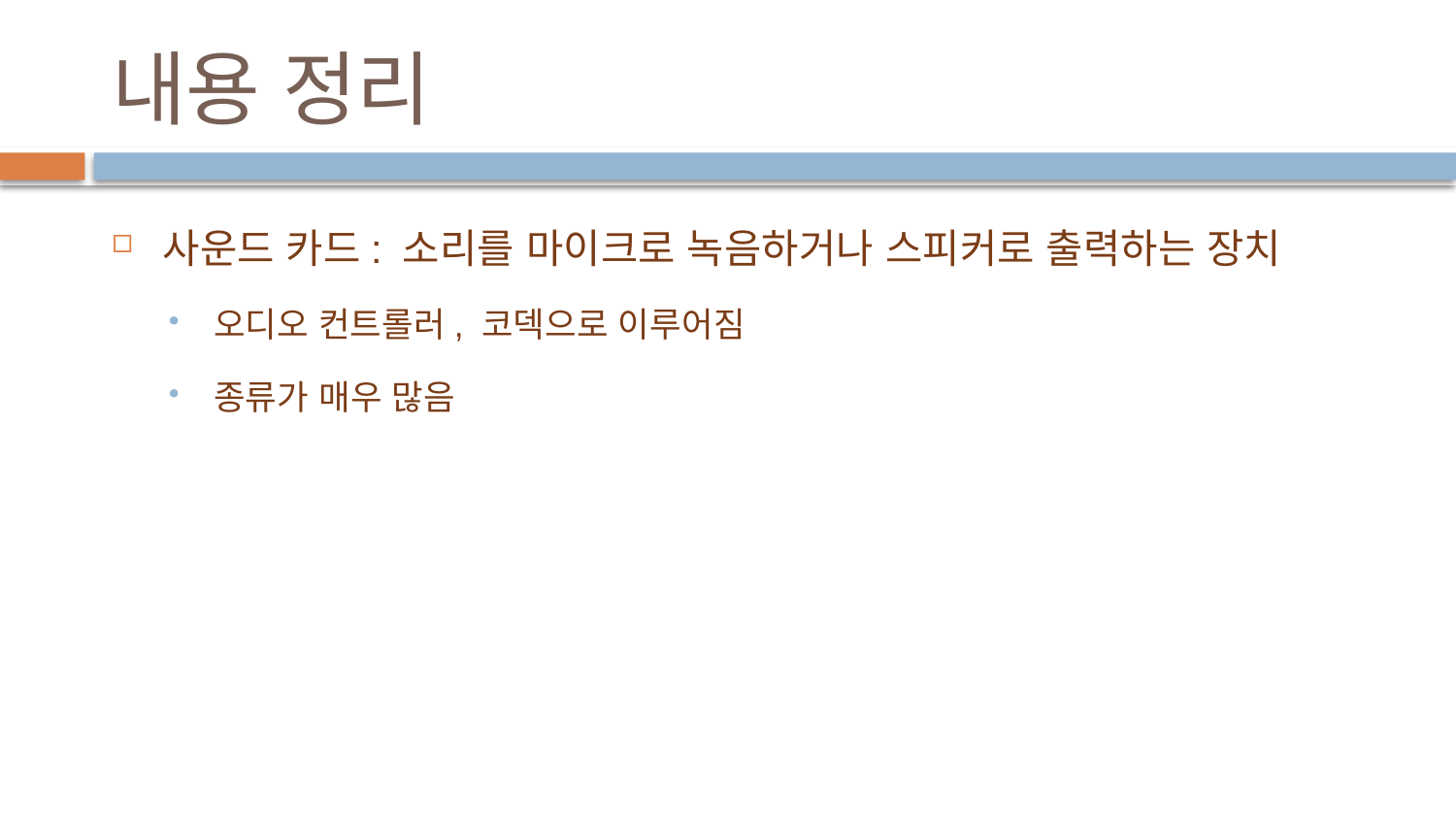

# 내용 정리
사운드 카드: 소리를 마이크로 녹음하거나 스피커로 출력하는 장치
오디오 컨트롤러, 코덱으로 이루어짐
종류가 매우 많음